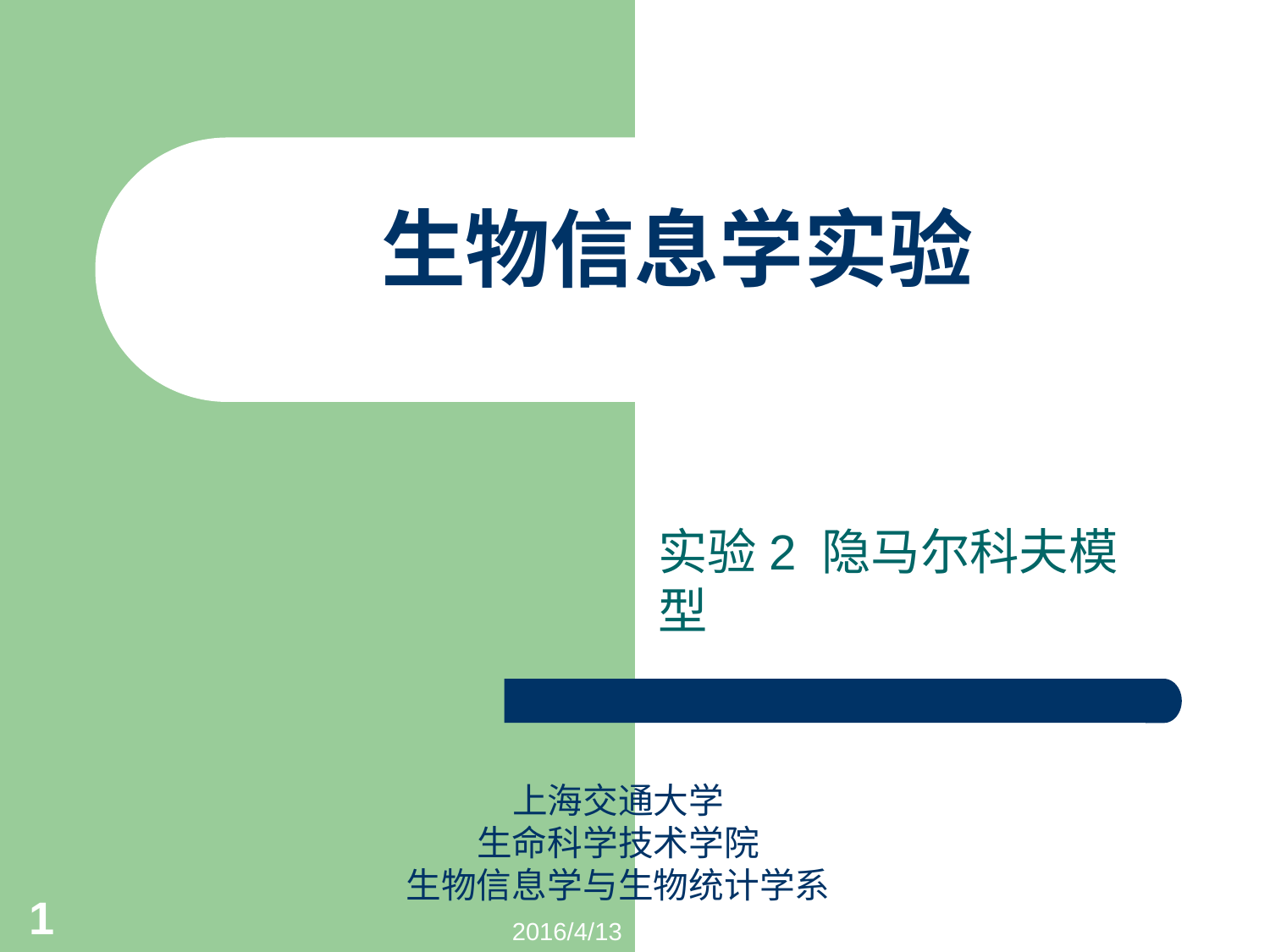

# 生物信息学实验
实验2 隐马尔科夫模型
上海交通大学
生命科学技术学院
生物信息学与生物统计学系
1
2016/4/13